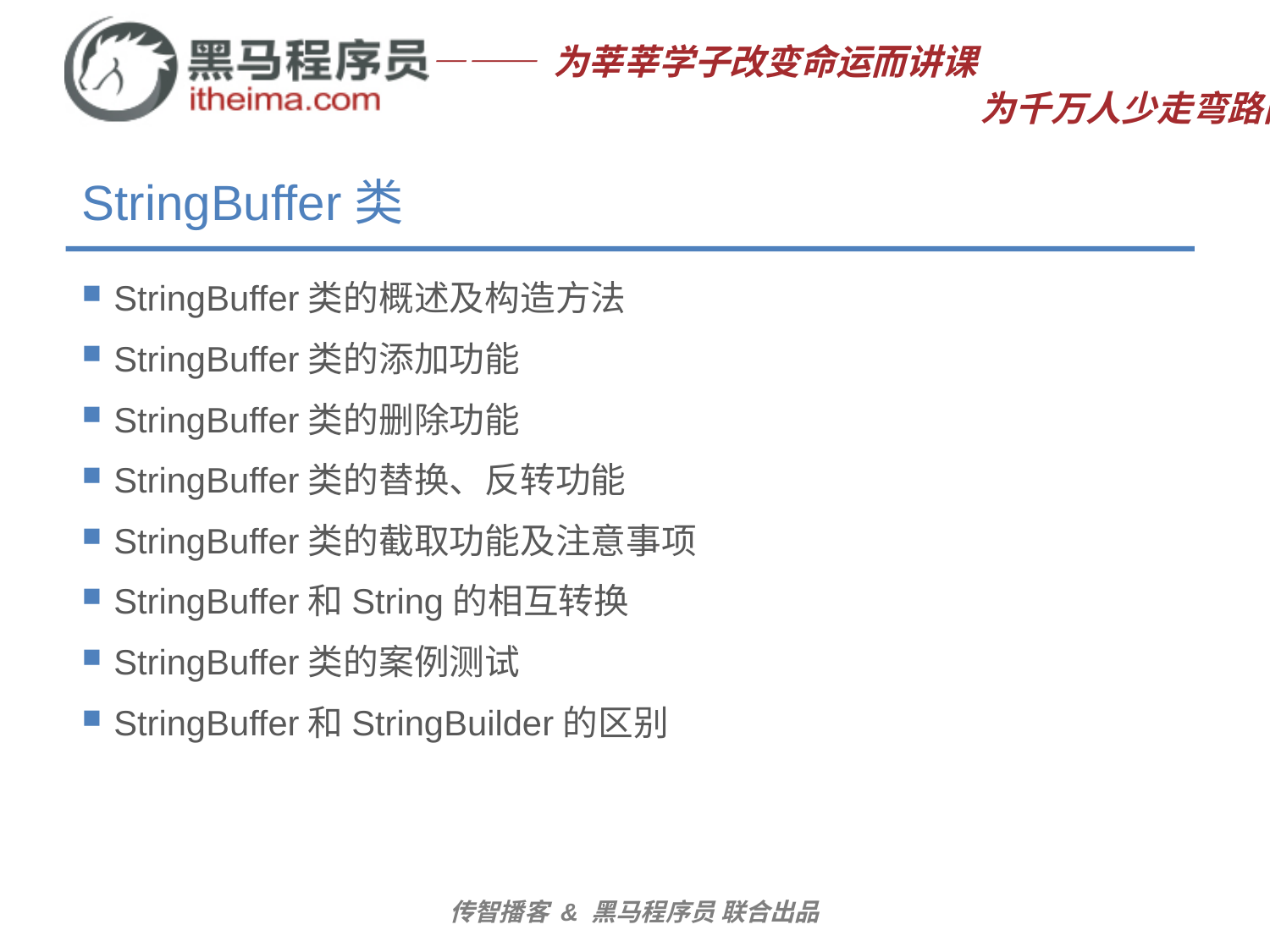

# StringBuffer类
StringBuffer类的概述及构造方法
StringBuffer类的添加功能
StringBuffer类的删除功能
StringBuffer类的替换、反转功能
StringBuffer类的截取功能及注意事项
StringBuffer和String的相互转换
StringBuffer类的案例测试
StringBuffer和StringBuilder的区别